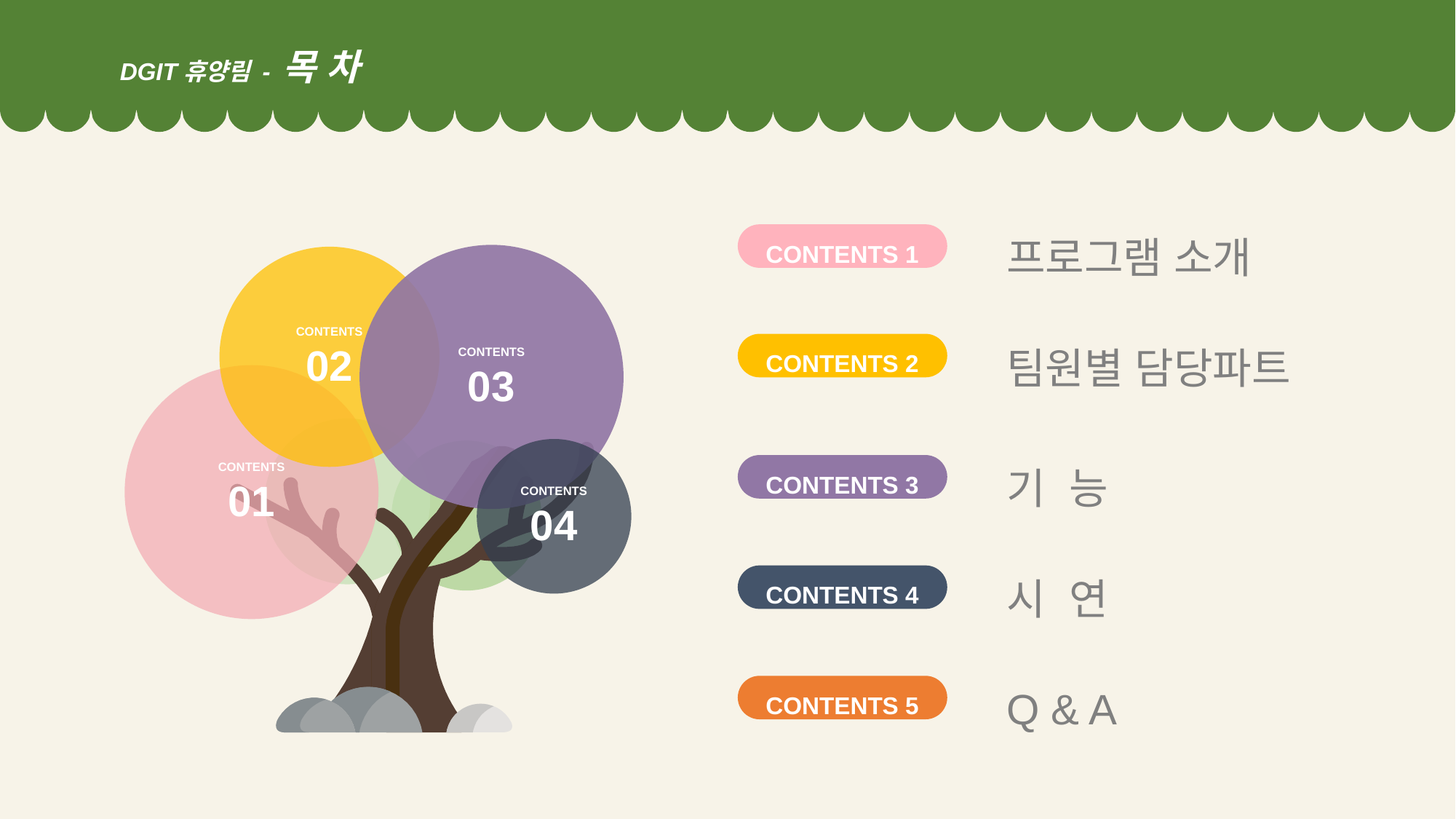

DGIT휴양림 - 목 차

프로그램 소개
CONTENTS 1
CONTENTS
03
CONTENTS
02
팀원별 담당파트
CONTENTS 2
CONTENTS
01

기  능
CONTENTS 3
CONTENTS
04

시  연
CONTENTS 4
Q & A
CONTENTS 5